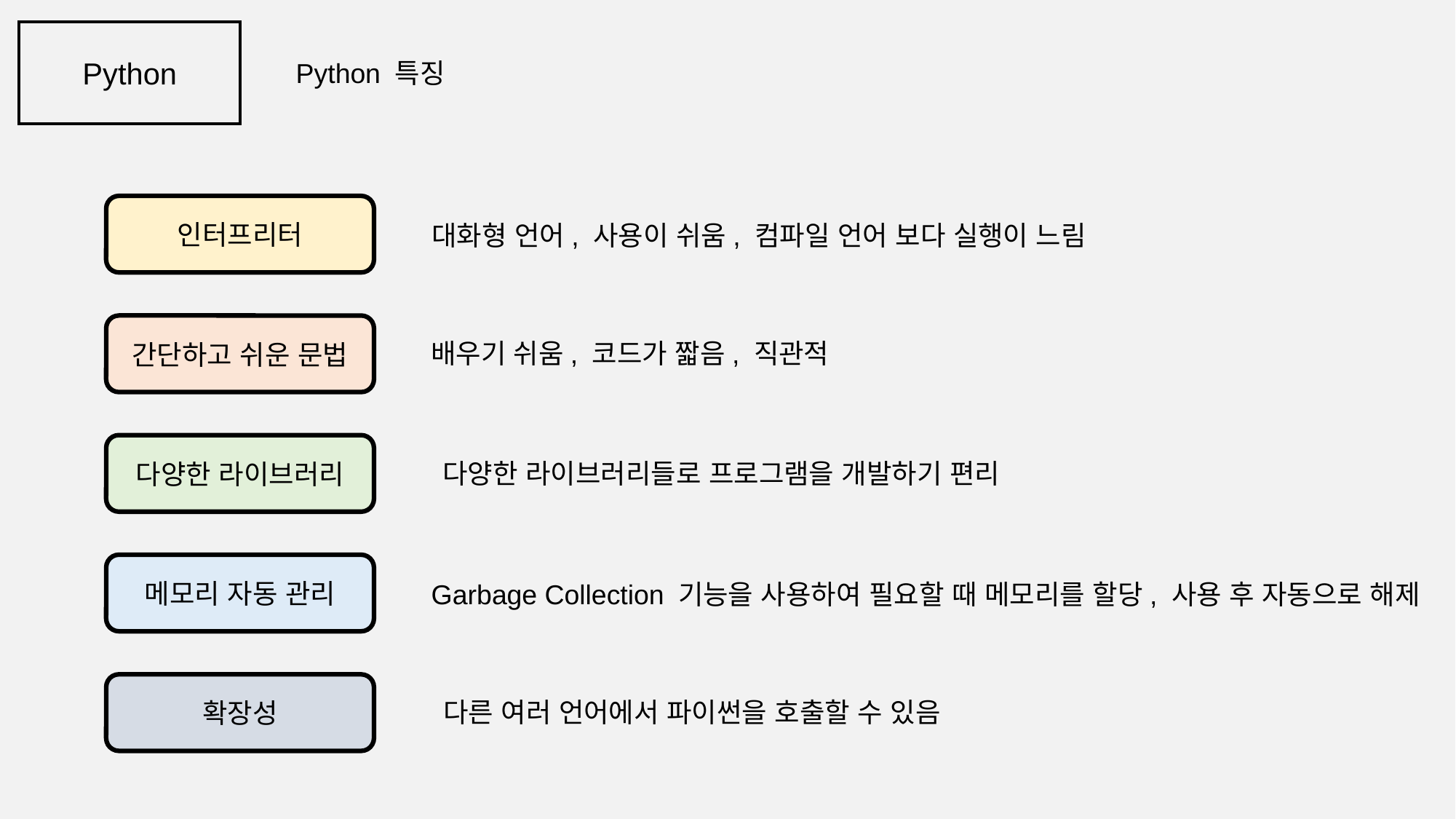

Python
Python 특징
인터프리터
대화형 언어, 사용이 쉬움, 컴파일 언어 보다 실행이 느림
간단하고 쉬운 문법
배우기 쉬움, 코드가 짧음, 직관적
다양한 라이브러리
다양한 라이브러리들로 프로그램을 개발하기 편리
메모리 자동 관리
Garbage Collection 기능을 사용하여 필요할 때 메모리를 할당, 사용 후 자동으로 해제
확장성
다른 여러 언어에서 파이썬을 호출할 수 있음